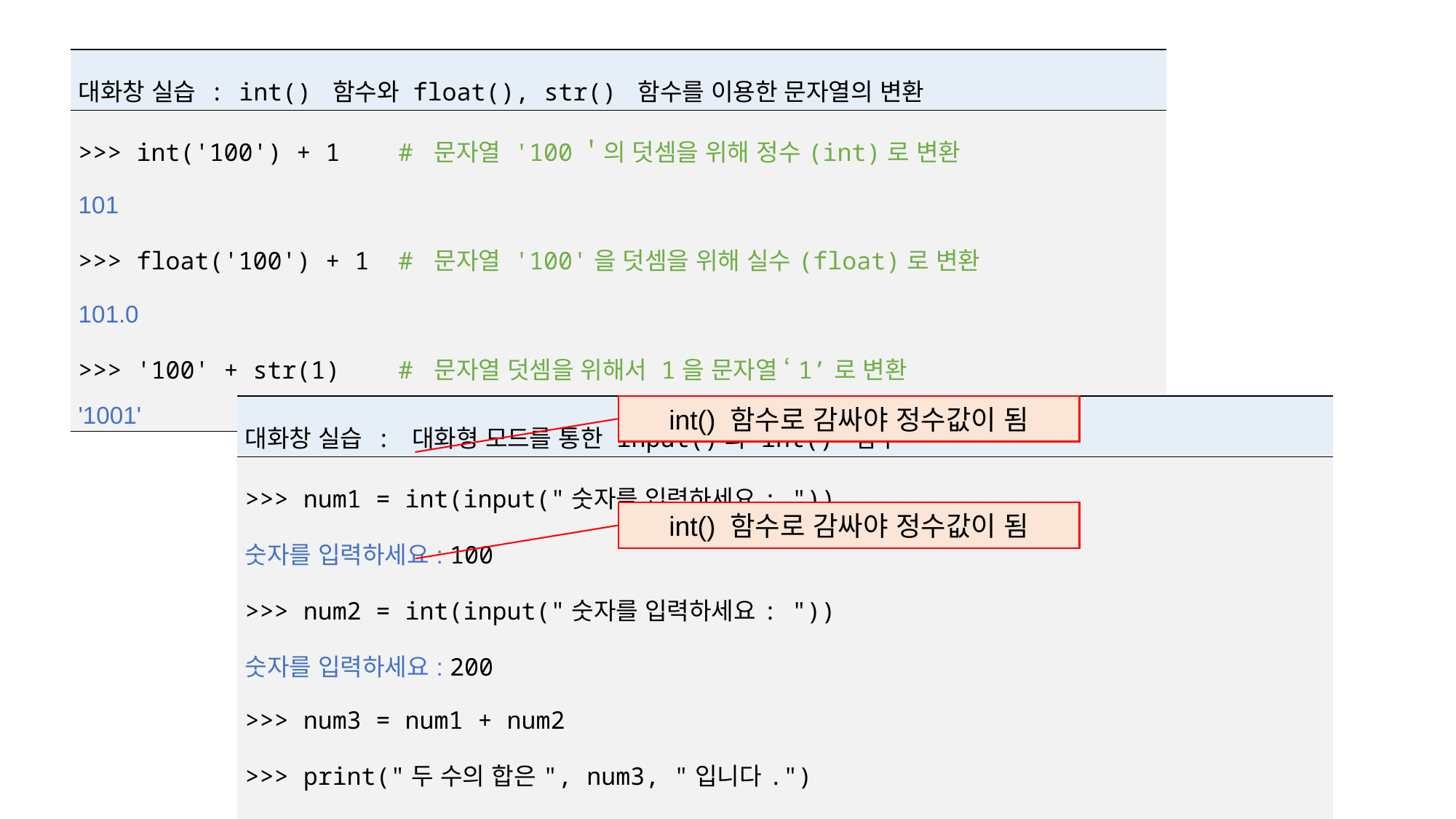

| 대화창 실습 : int() 함수와 float(), str() 함수를 이용한 문자열의 변환 |
| --- |
| >>> int('100') + 1 # 문자열 '100＇의 덧셈을 위해 정수(int)로 변환 101 >>> float('100') + 1 # 문자열 '100'을 덧셈을 위해 실수(float)로 변환 101.0 >>> '100' + str(1) # 문자열 덧셈을 위해서 1을 문자열 ‘1’로 변환 '1001' |
| 대화창 실습 : 대화형 모드를 통한 input()과 int() 함수 |
| --- |
| >>> num1 = int(input("숫자를 입력하세요: ")) 숫자를 입력하세요: 100 >>> num2 = int(input("숫자를 입력하세요: ")) 숫자를 입력하세요: 200 >>> num3 = num1 + num2 >>> print("두 수의 합은", num3, "입니다.") 두 수의 합은 300 입니다. |
int() 함수로 감싸야 정수값이 됨
int() 함수로 감싸야 정수값이 됨